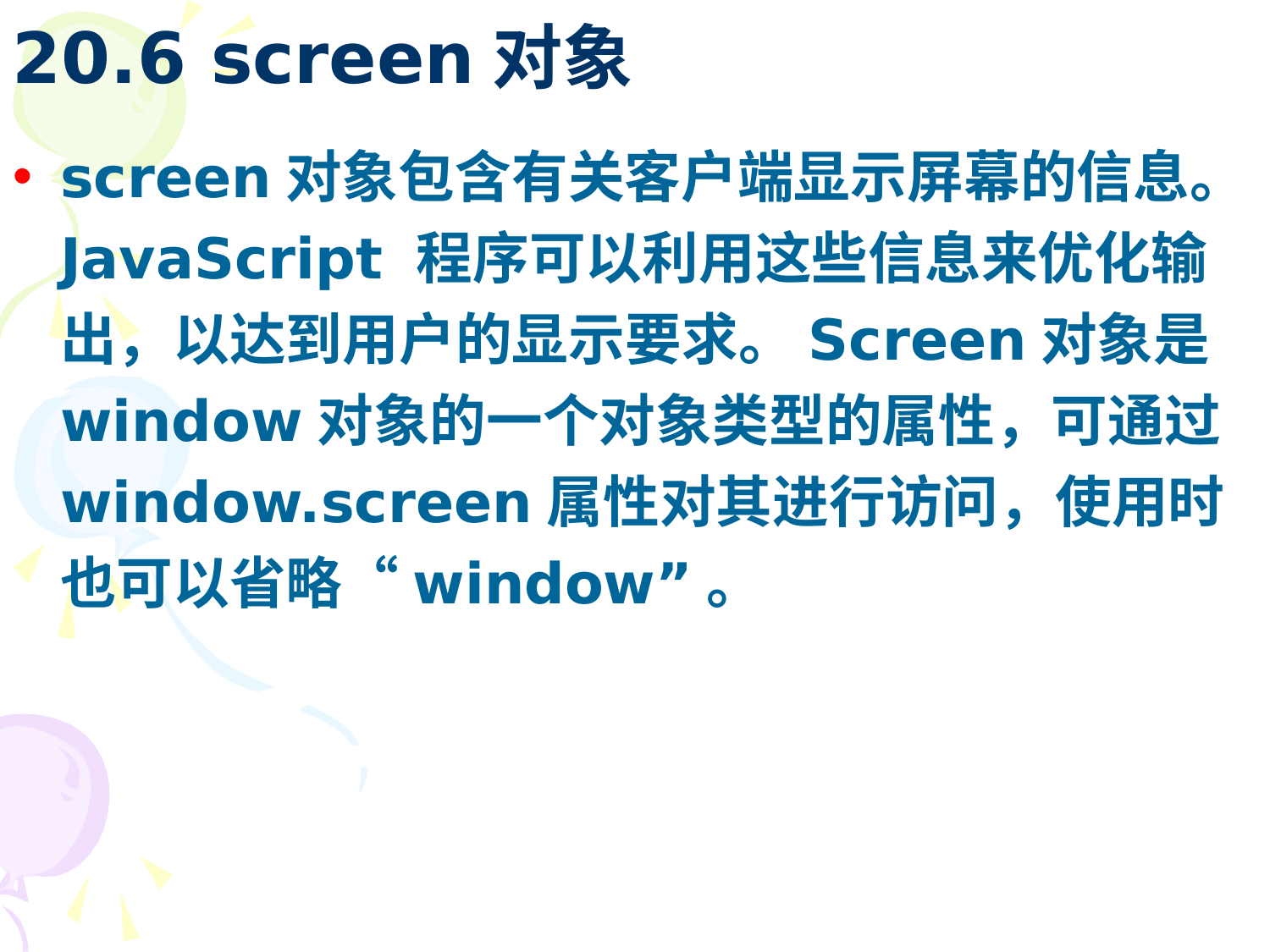

# 20.6 screen对象
screen对象包含有关客户端显示屏幕的信息。JavaScript 程序可以利用这些信息来优化输出，以达到用户的显示要求。Screen对象是window对象的一个对象类型的属性，可通过window.screen属性对其进行访问，使用时也可以省略“window”。